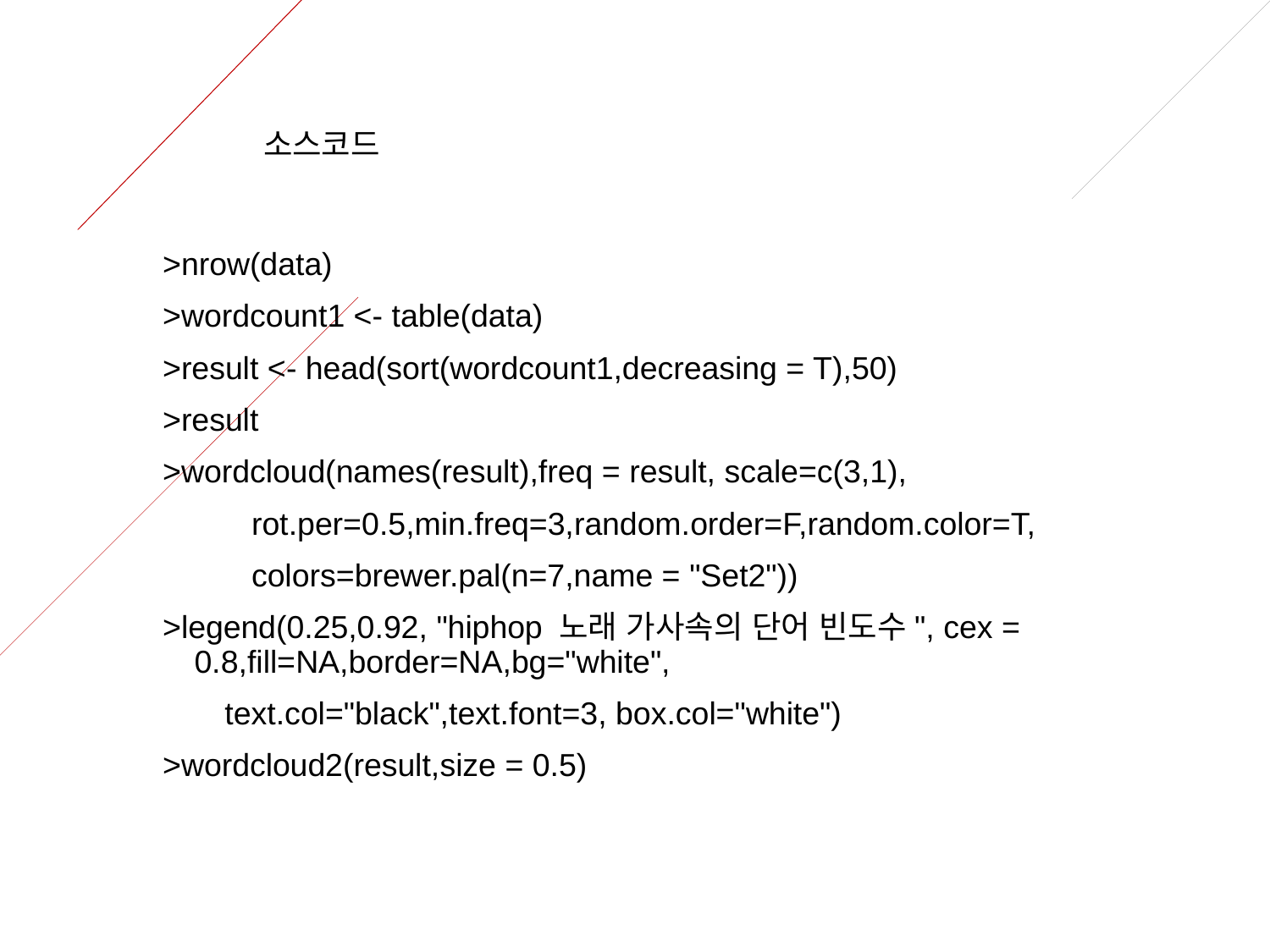

# 소스코드

>nrow(data)
>wordcount1 <- table(data)
>result <- head(sort(wordcount1,decreasing = T),50)
>result
>wordcloud(names(result),freq = result, scale=c(3,1),
          rot.per=0.5,min.freq=3,random.order=F,random.color=T,
          colors=brewer.pal(n=7,name = "Set2"))
>legend(0.25,0.92, "hiphop 노래 가사속의 단어 빈도수", cex = 0.8,fill=NA,border=NA,bg="white",
       text.col="black",text.font=3, box.col="white")
>wordcloud2(result,size = 0.5)